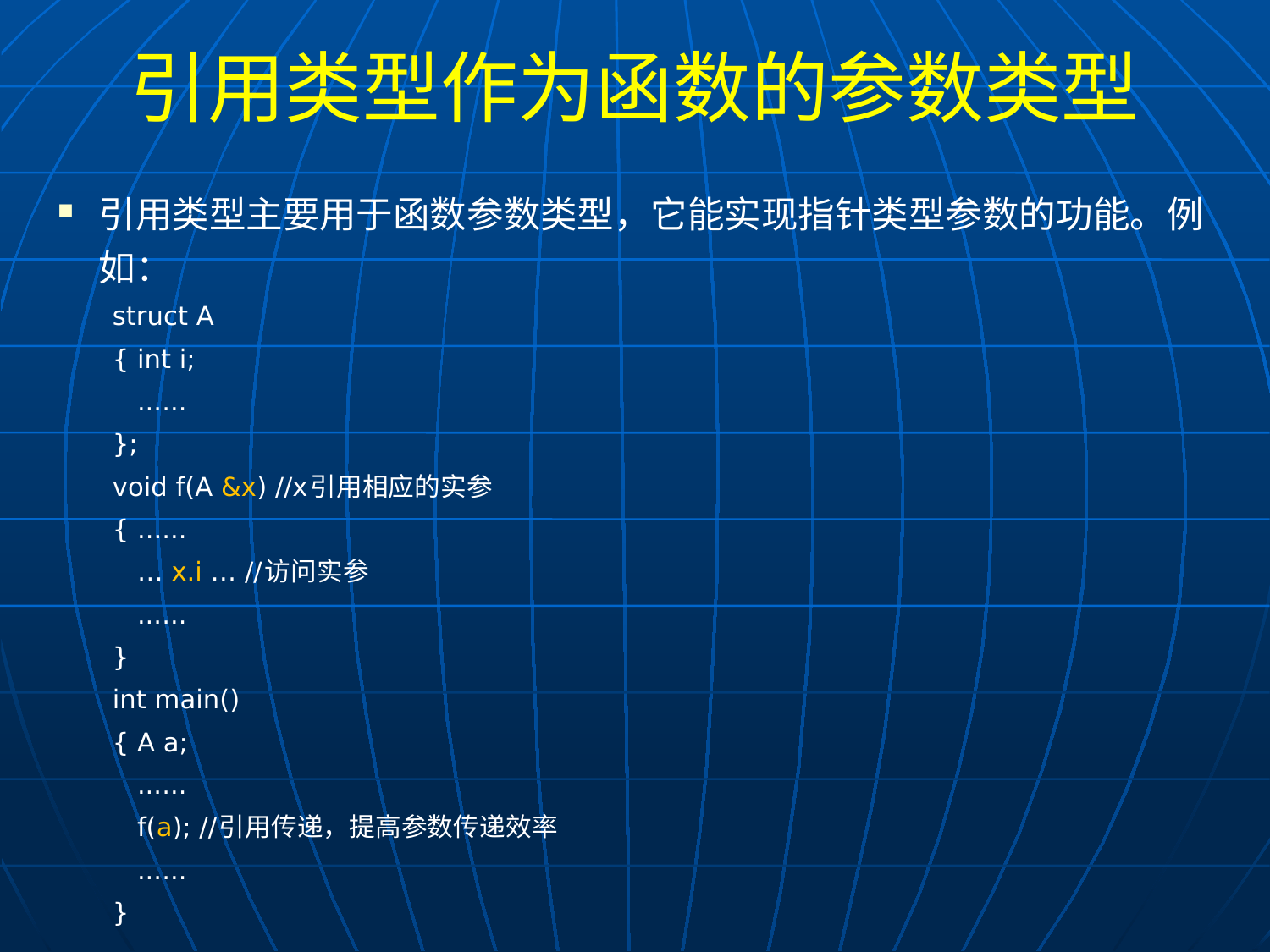

# 引用类型作为函数的参数类型
引用类型主要用于函数参数类型，它能实现指针类型参数的功能。例如：
struct A
{ int i;
   ......
};
void f(A &x) //x引用相应的实参
{ ......
   … x.i … //访问实参
   ......
}
int main()
{ A a;
   ......
   f(a); //引用传递，提高参数传递效率
   ......
}